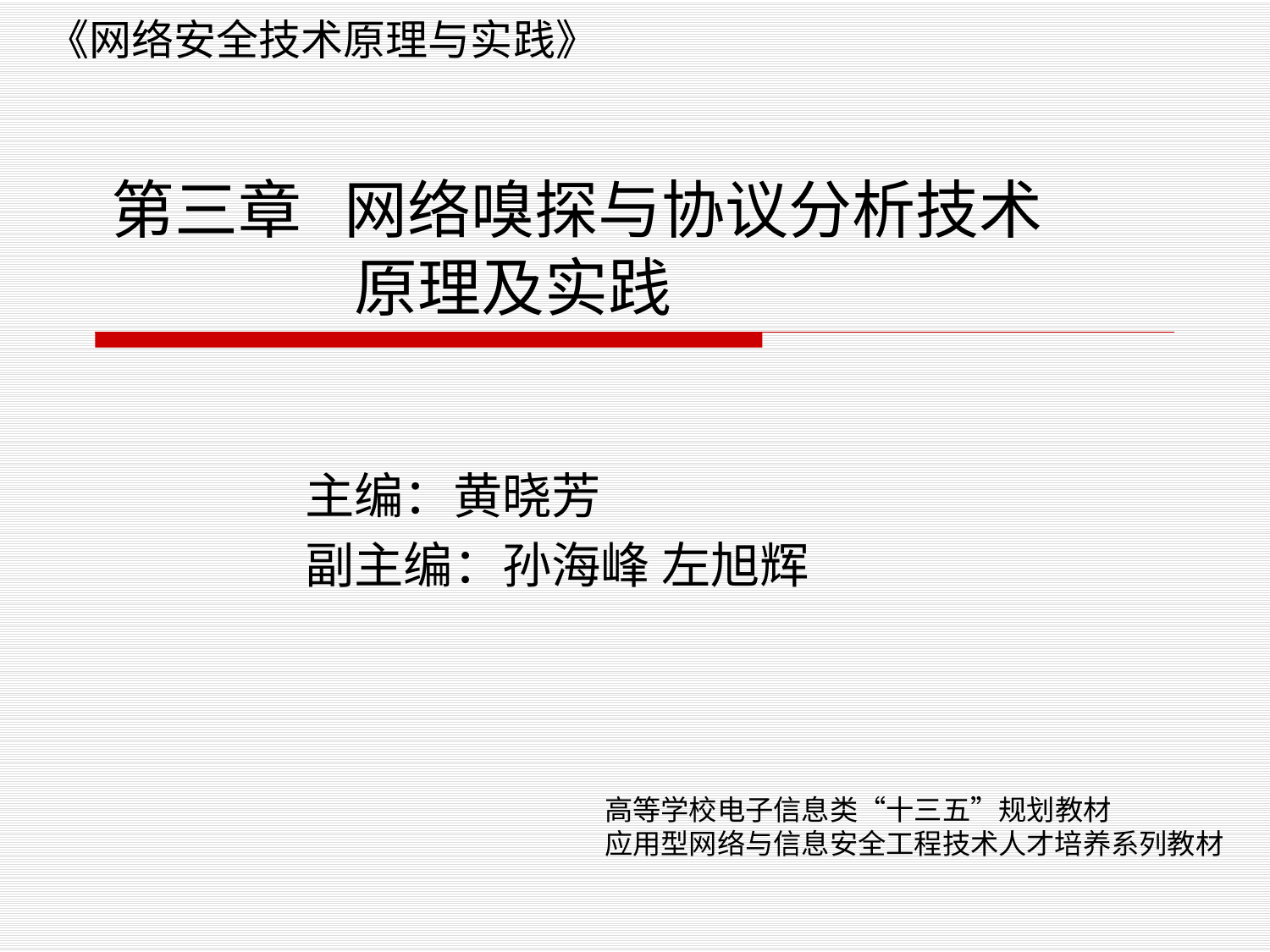

# 第三章   网络嗅探与协议分析技术
原理及实践

主编：黄晓芳
副主编：孙海峰 左旭辉
高等学校电子信息类“十三五”规划教材
应用型网络与信息安全工程技术人才培养系列教材